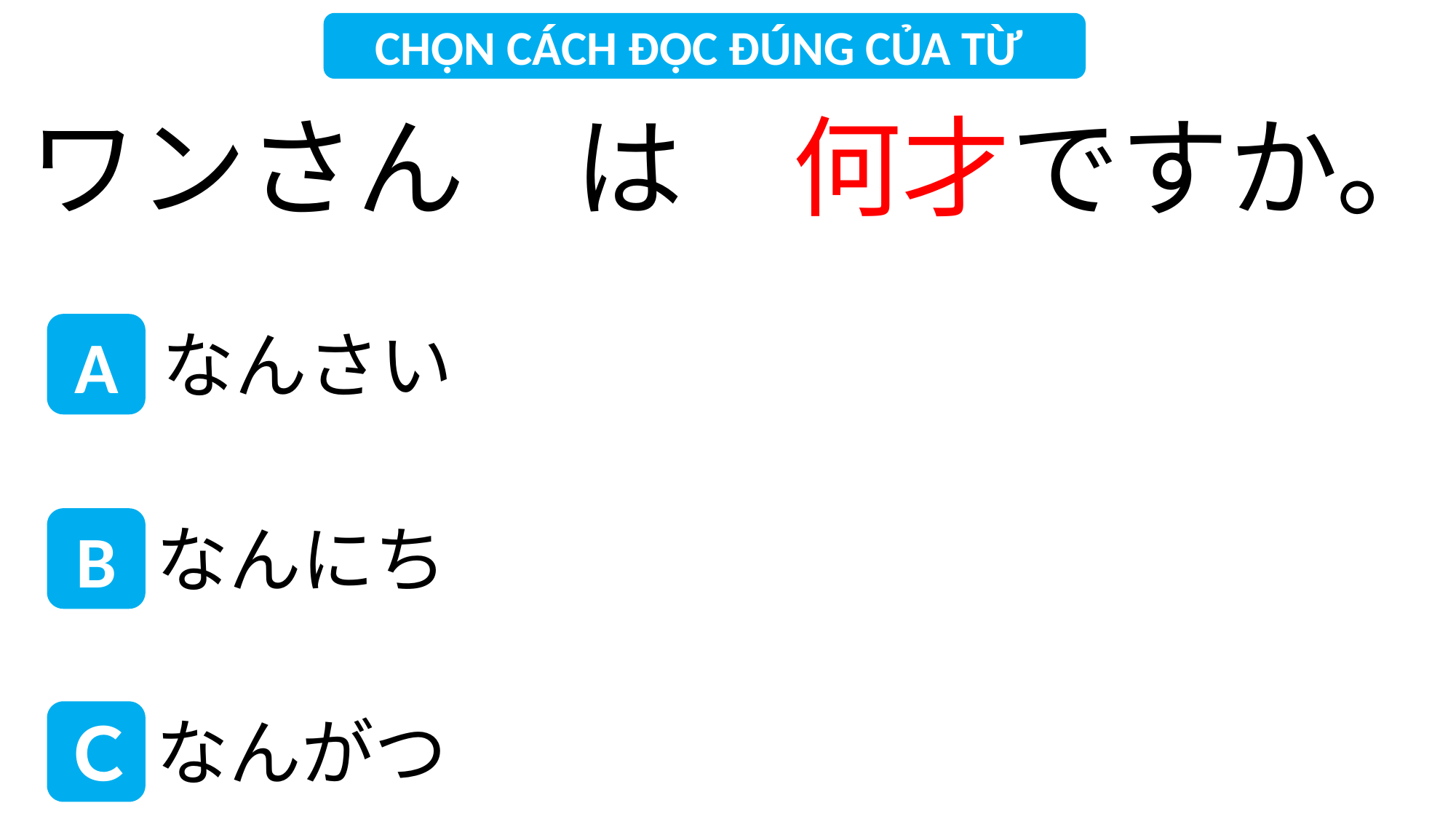

CHỌN CÁCH ĐỌC ĐÚNG CỦA TỪ
ワンさん　は　何才ですか。
なんさい
A
B
なんにち
Ｃ
なんがつ